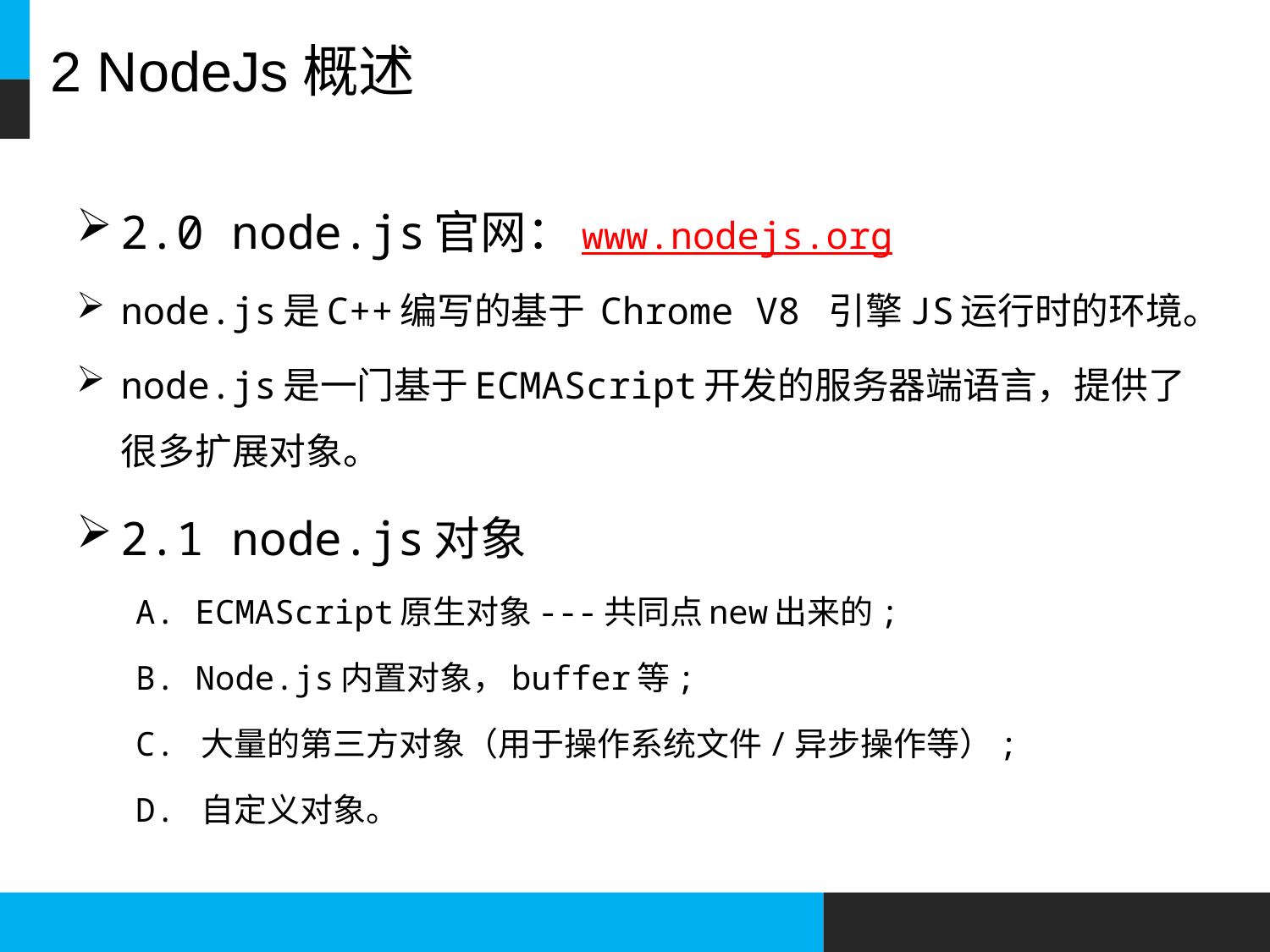

# 2 NodeJs概述
2.0 node.js官网：www.nodejs.org
node.js是C++编写的基于 Chrome V8 引擎JS运行时的环境。
node.js是一门基于ECMAScript开发的服务器端语言，提供了很多扩展对象。
2.1 node.js对象
A. ECMAScript原生对象---共同点new出来的;
B. Node.js内置对象，buffer等;
C. 大量的第三方对象（用于操作系统文件/异步操作等）;
D. 自定义对象。